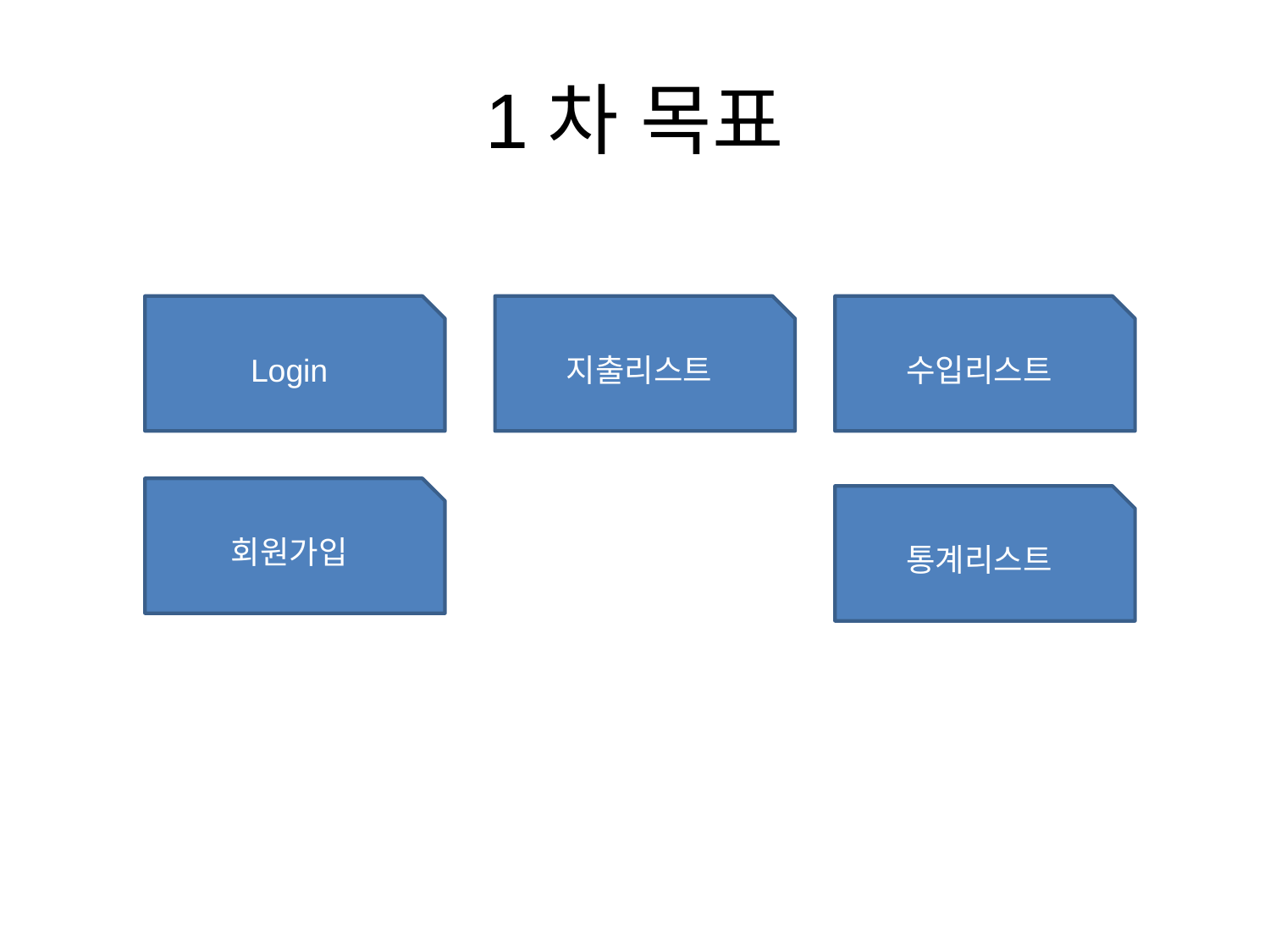

# 1차 목표
Login
지출리스트
수입리스트
회원가입
통계리스트